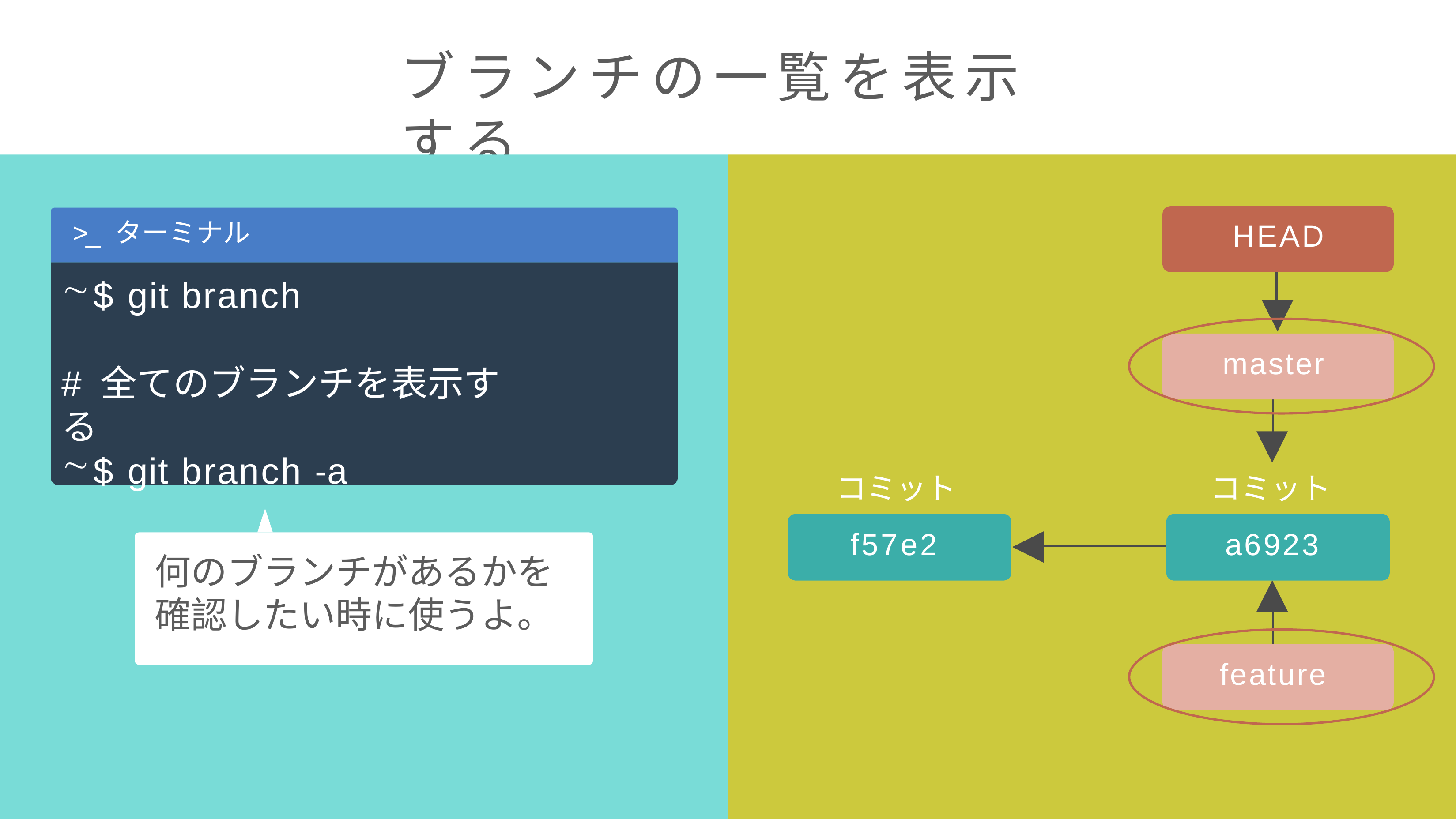

# ブランチの一覧を表示する

>_ ターミナル
$ git branch
# 全てのブランチを表示する
$ git branch -a

HEAD

master
コミット f57e2
コミット a6923

何のブランチがあるかを確認したい時に使うよ。

feature